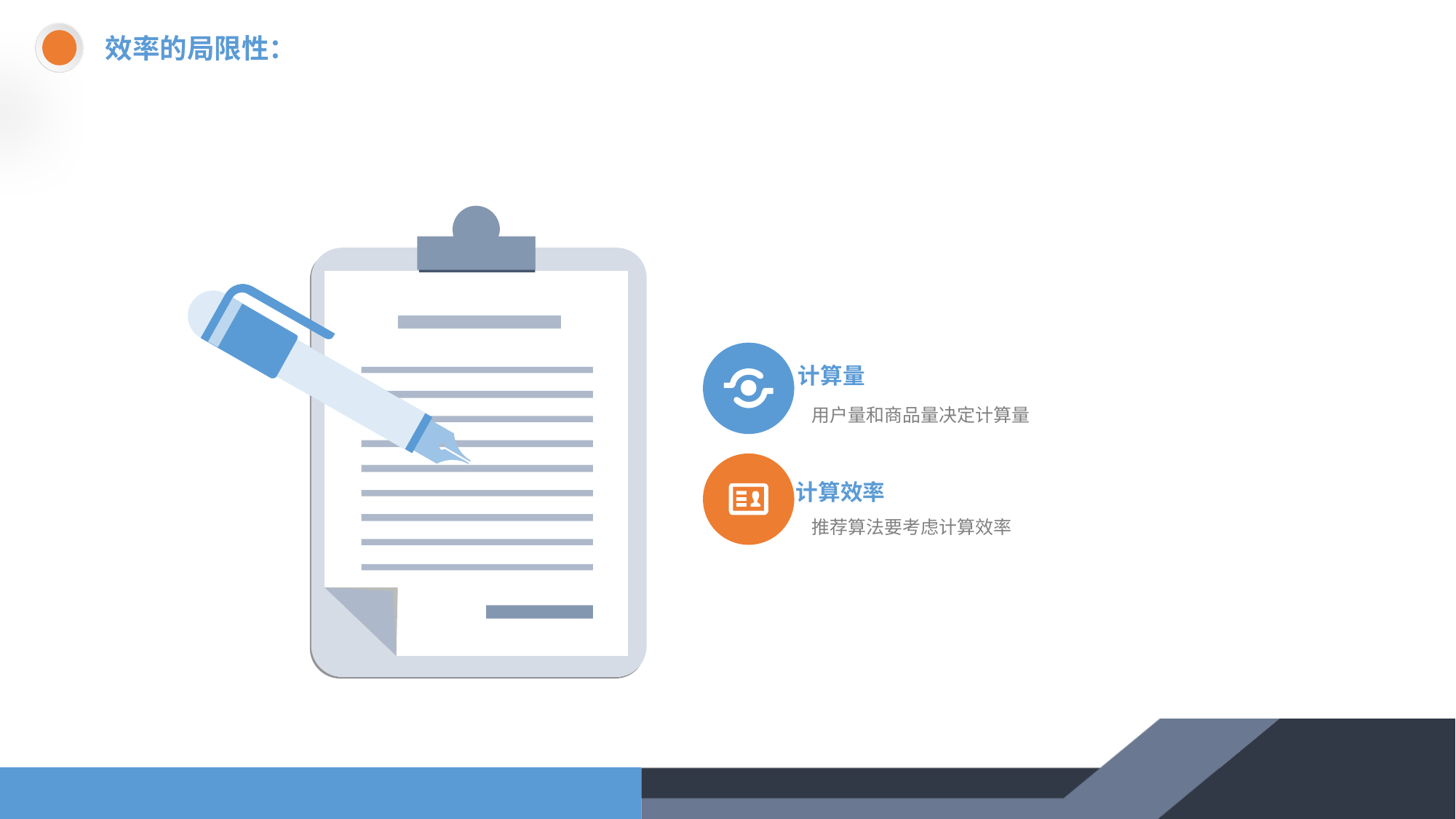

效率的局限性：

计算量
用户量和商品量决定计算量

计算效率
推荐算法要考虑计算效率